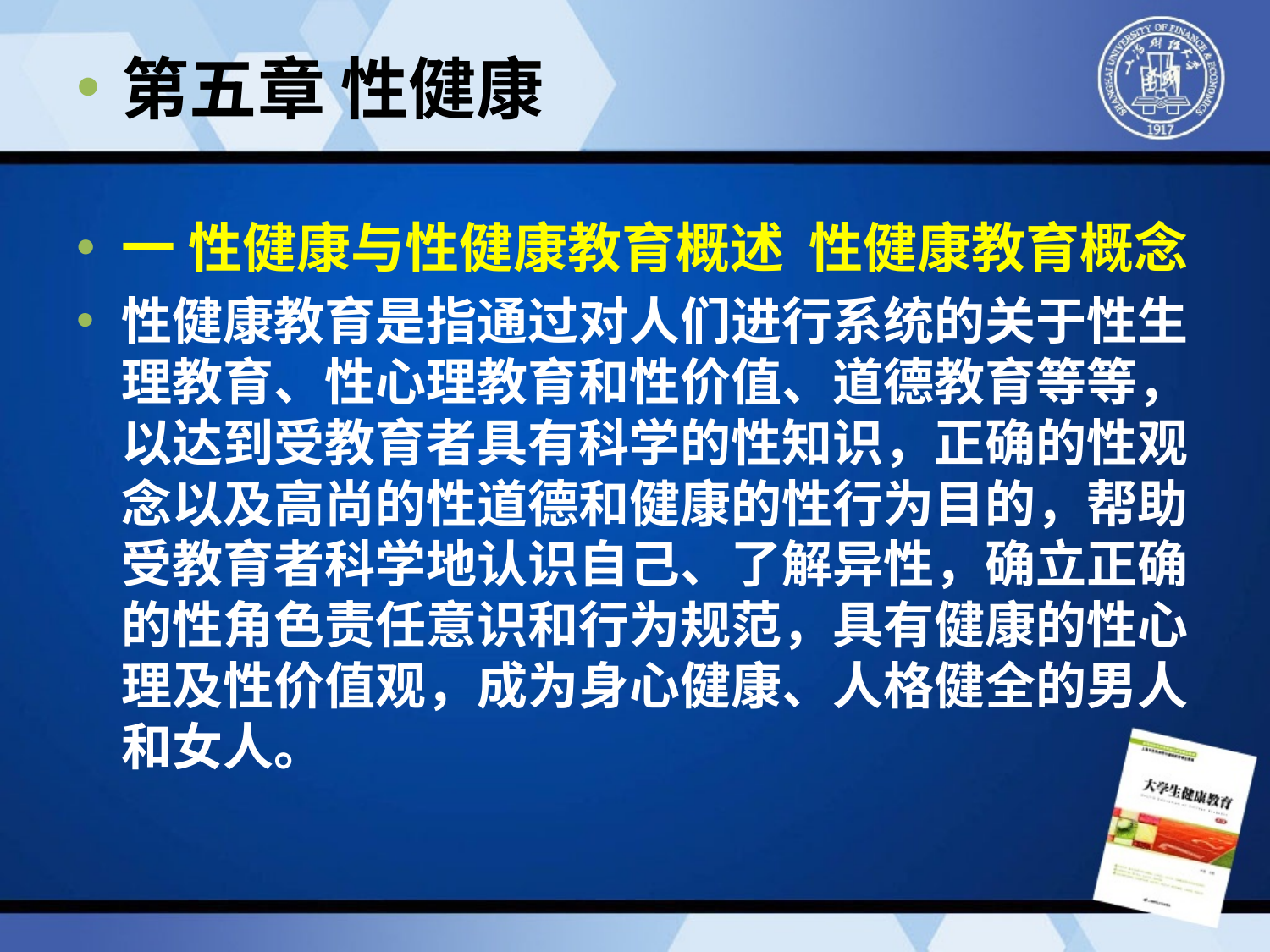

第五章 性健康

一 性健康与性健康教育概述  性健康教育概念
性健康教育是指通过对人们进行系统的关于性生理教育、性心理教育和性价值、道德教育等等，以达到受教育者具有科学的性知识，正确的性观念以及高尚的性道德和健康的性行为目的，帮助受教育者科学地认识自己、了解异性，确立正确的性角色责任意识和行为规范，具有健康的性心理及性价值观，成为身心健康、人格健全的男人和女人。